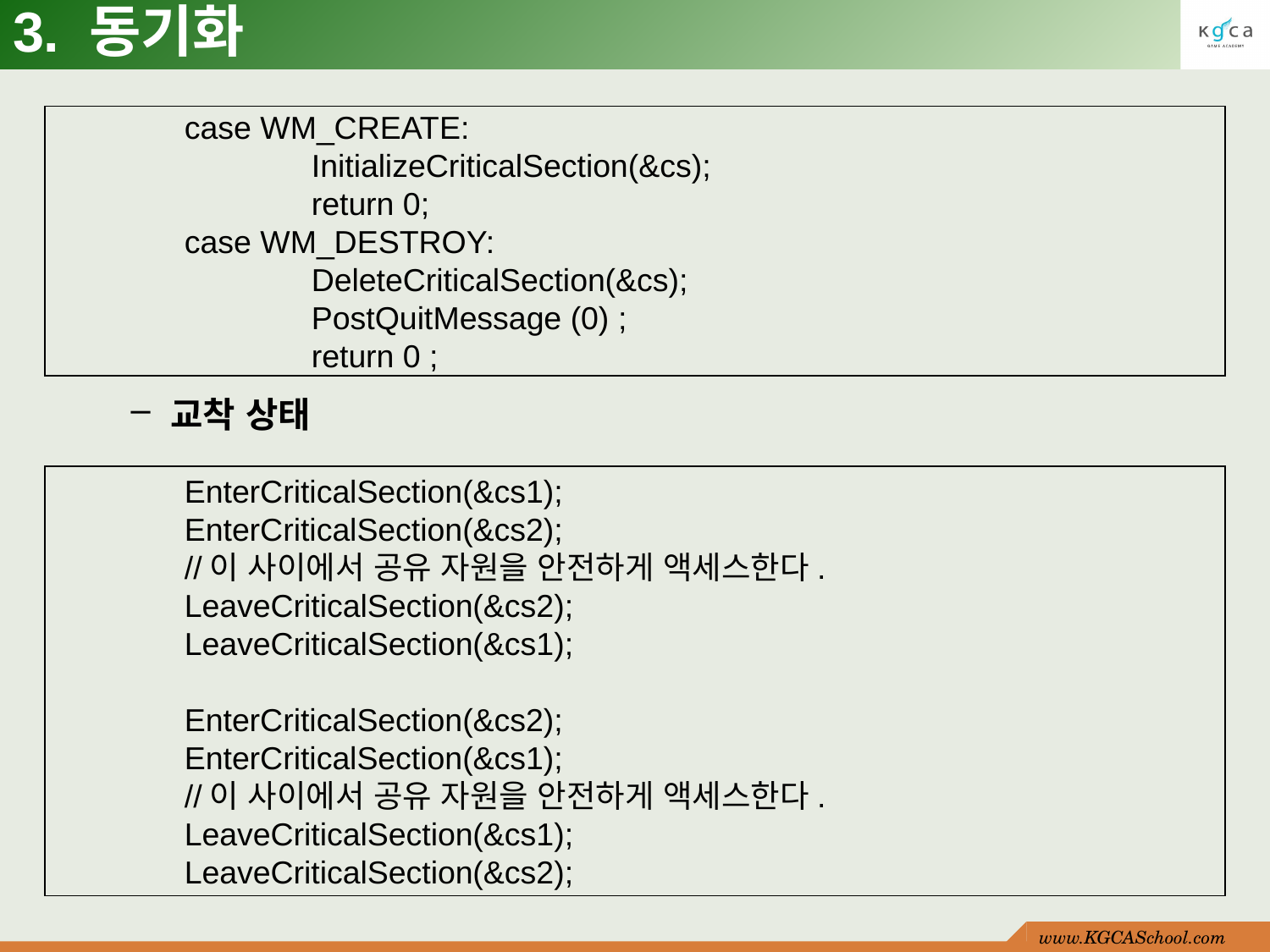

# 3. 동기화
	case WM_CREATE:
		InitializeCriticalSection(&cs);
		return 0;
	case WM_DESTROY:
		DeleteCriticalSection(&cs);
		PostQuitMessage (0) ;
		return 0 ;
교착 상태
	EnterCriticalSection(&cs1);
	EnterCriticalSection(&cs2);
	//이 사이에서 공유 자원을 안전하게 액세스한다.
	LeaveCriticalSection(&cs2);
	LeaveCriticalSection(&cs1);

	EnterCriticalSection(&cs2);
	EnterCriticalSection(&cs1);
	//이 사이에서 공유 자원을 안전하게 액세스한다.
	LeaveCriticalSection(&cs1);
	LeaveCriticalSection(&cs2);